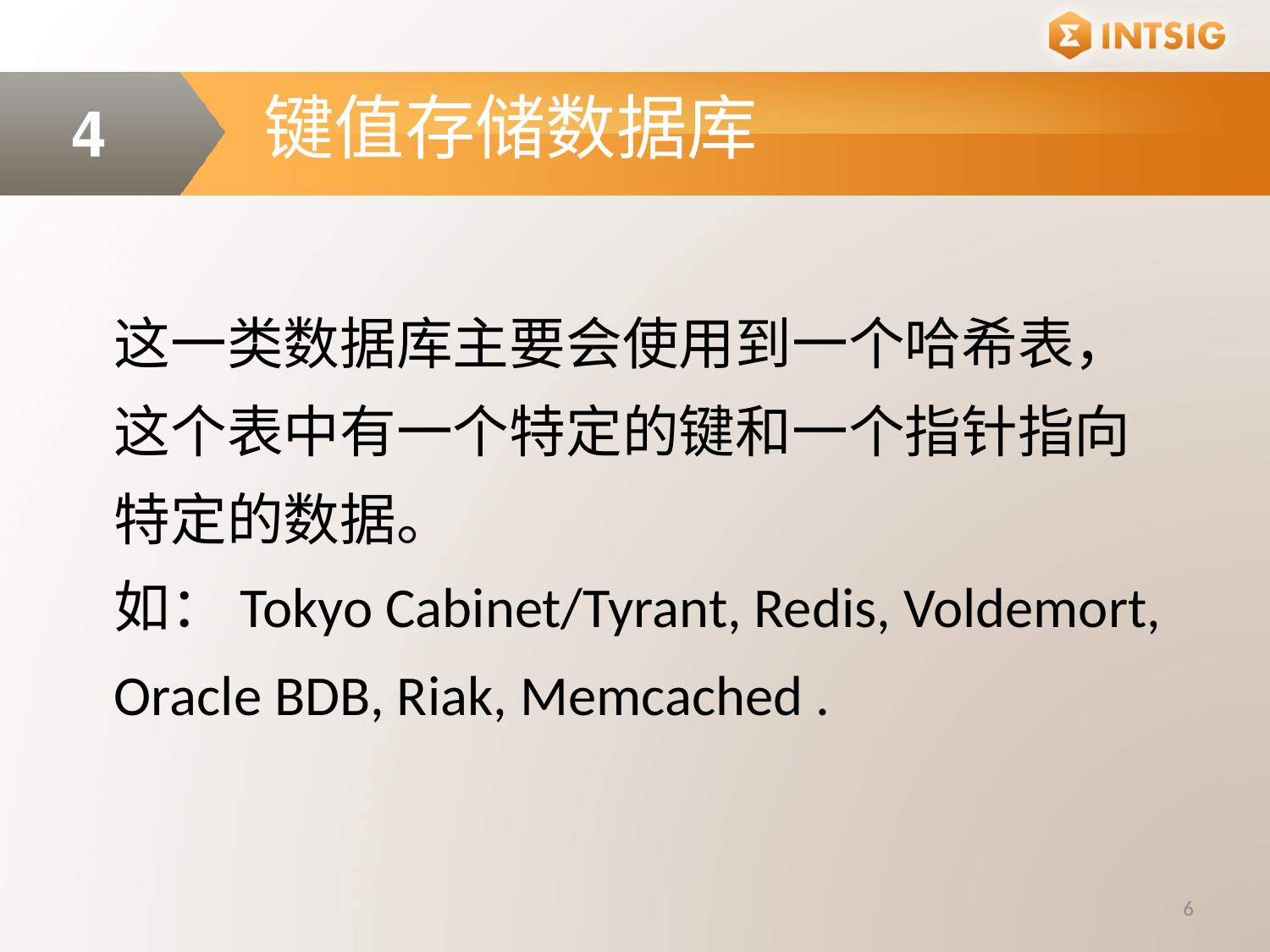

键值存储数据库
4
这一类数据库主要会使用到一个哈希表，这个表中有一个特定的键和一个指针指向特定的数据。
如：Tokyo Cabinet/Tyrant, Redis, Voldemort, Oracle BDB, Riak, Memcached .
6